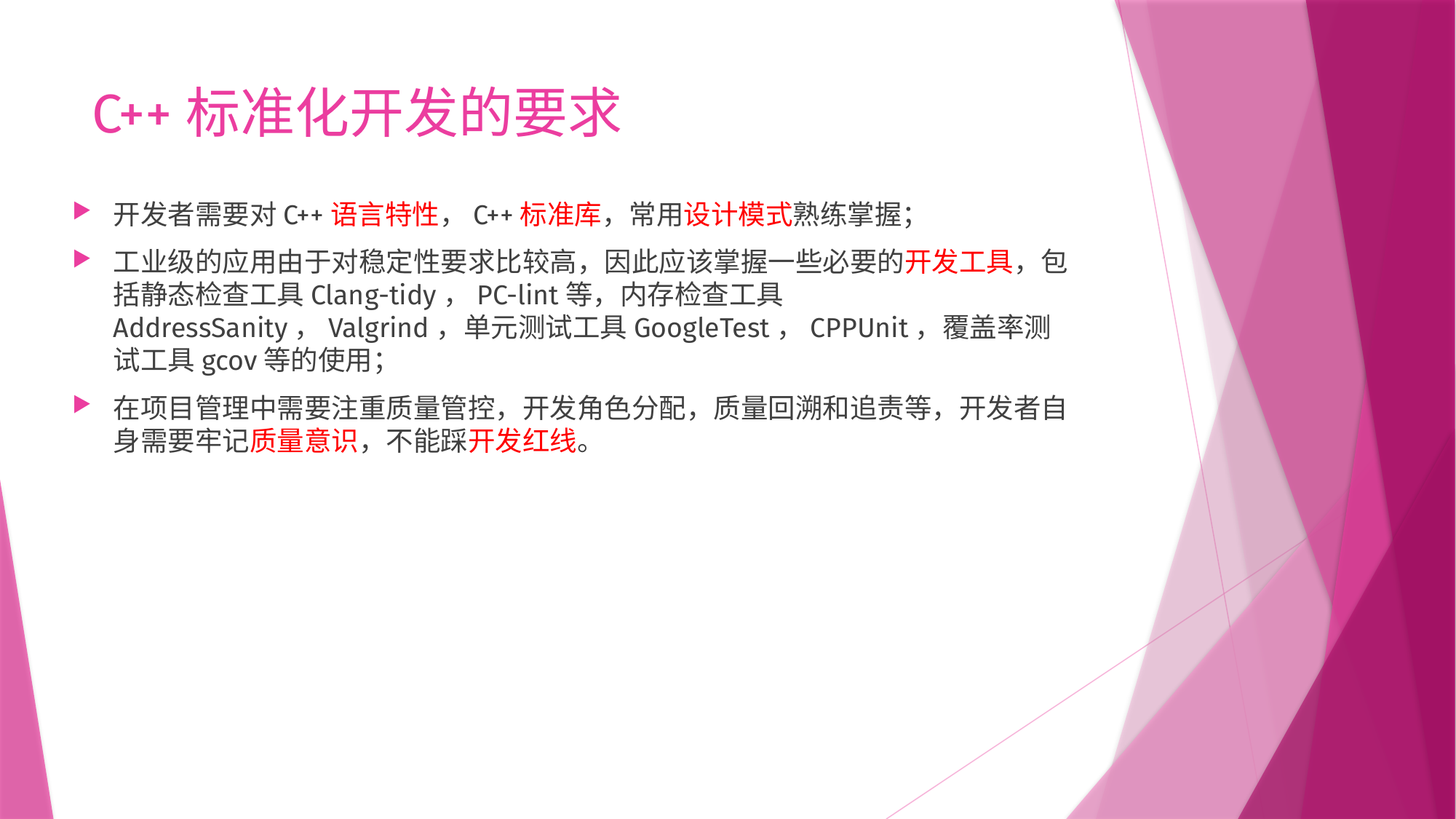

# C++标准化开发的要求
开发者需要对C++语言特性，C++标准库，常用设计模式熟练掌握；
工业级的应用由于对稳定性要求比较高，因此应该掌握一些必要的开发工具，包括静态检查工具Clang-tidy，PC-lint等，内存检查工具AddressSanity，Valgrind，单元测试工具GoogleTest，CPPUnit，覆盖率测试工具gcov等的使用；
在项目管理中需要注重质量管控，开发角色分配，质量回溯和追责等，开发者自身需要牢记质量意识，不能踩开发红线。